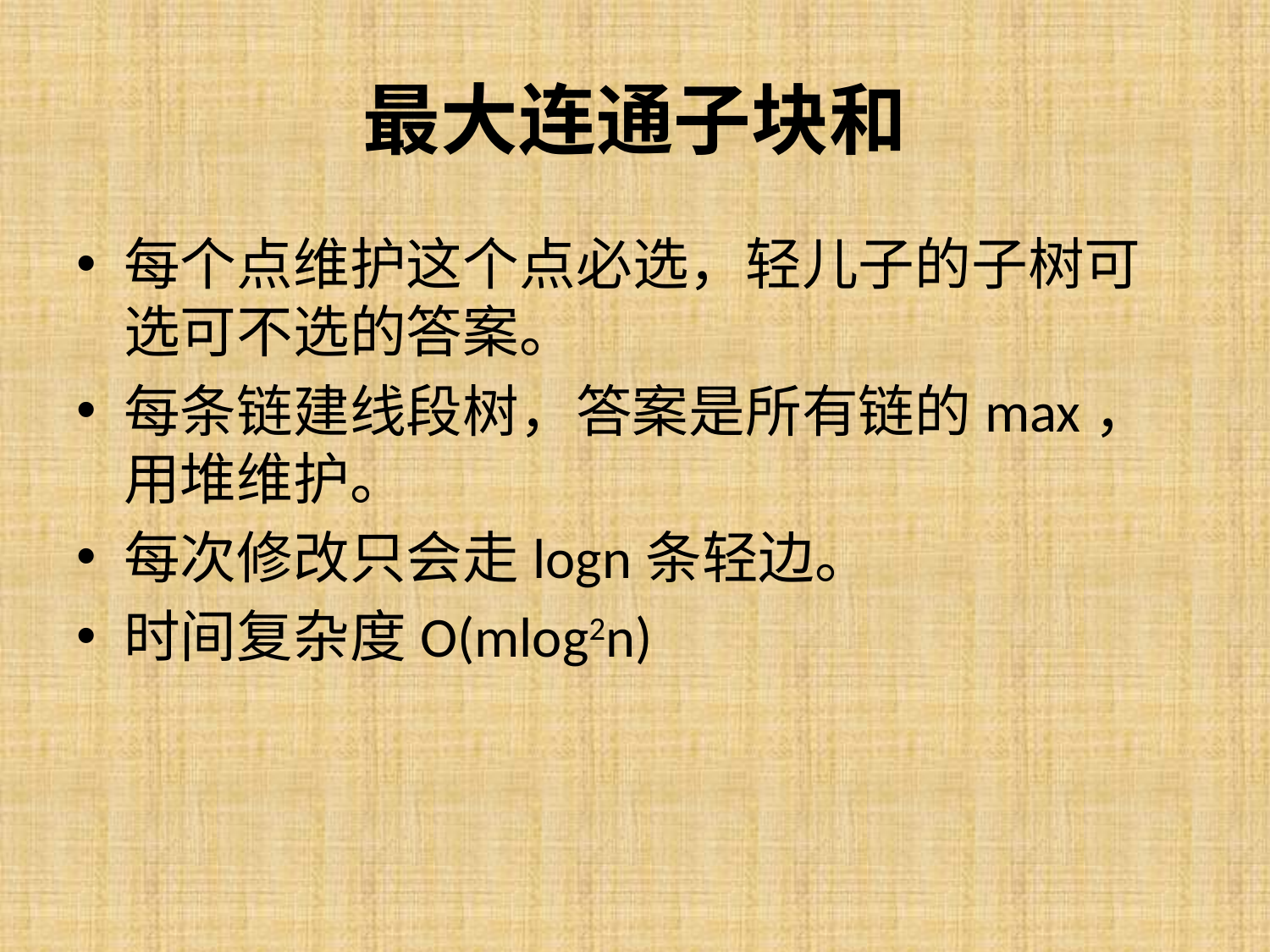

# 最大连通子块和
每个点维护这个点必选，轻儿子的子树可选可不选的答案。
每条链建线段树，答案是所有链的max，用堆维护。
每次修改只会走logn条轻边。
时间复杂度O(mlog2n)